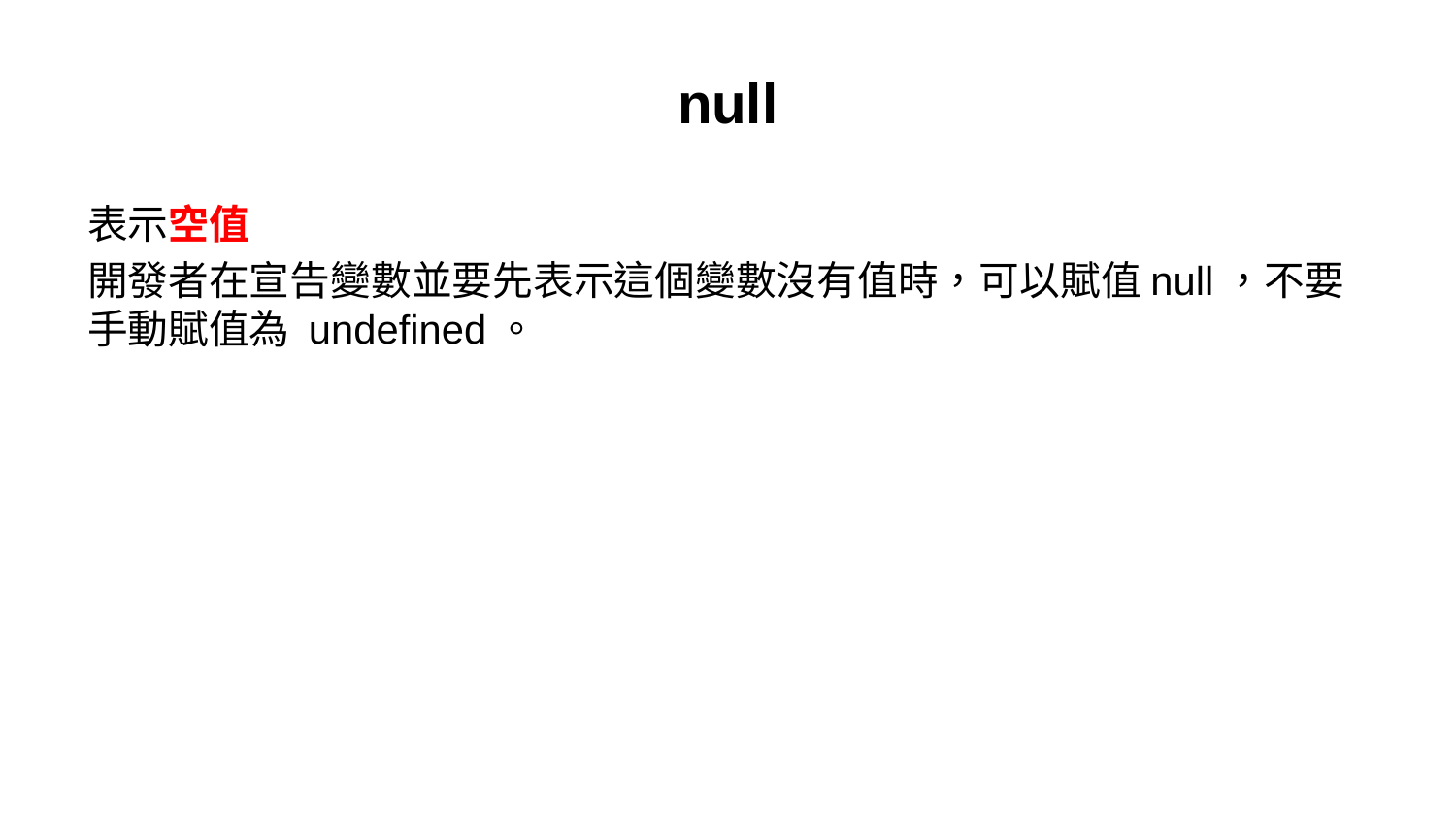

# null
表示空值
開發者在宣告變數並要先表示這個變數沒有值時，可以賦值null，不要手動賦值為 undefined。